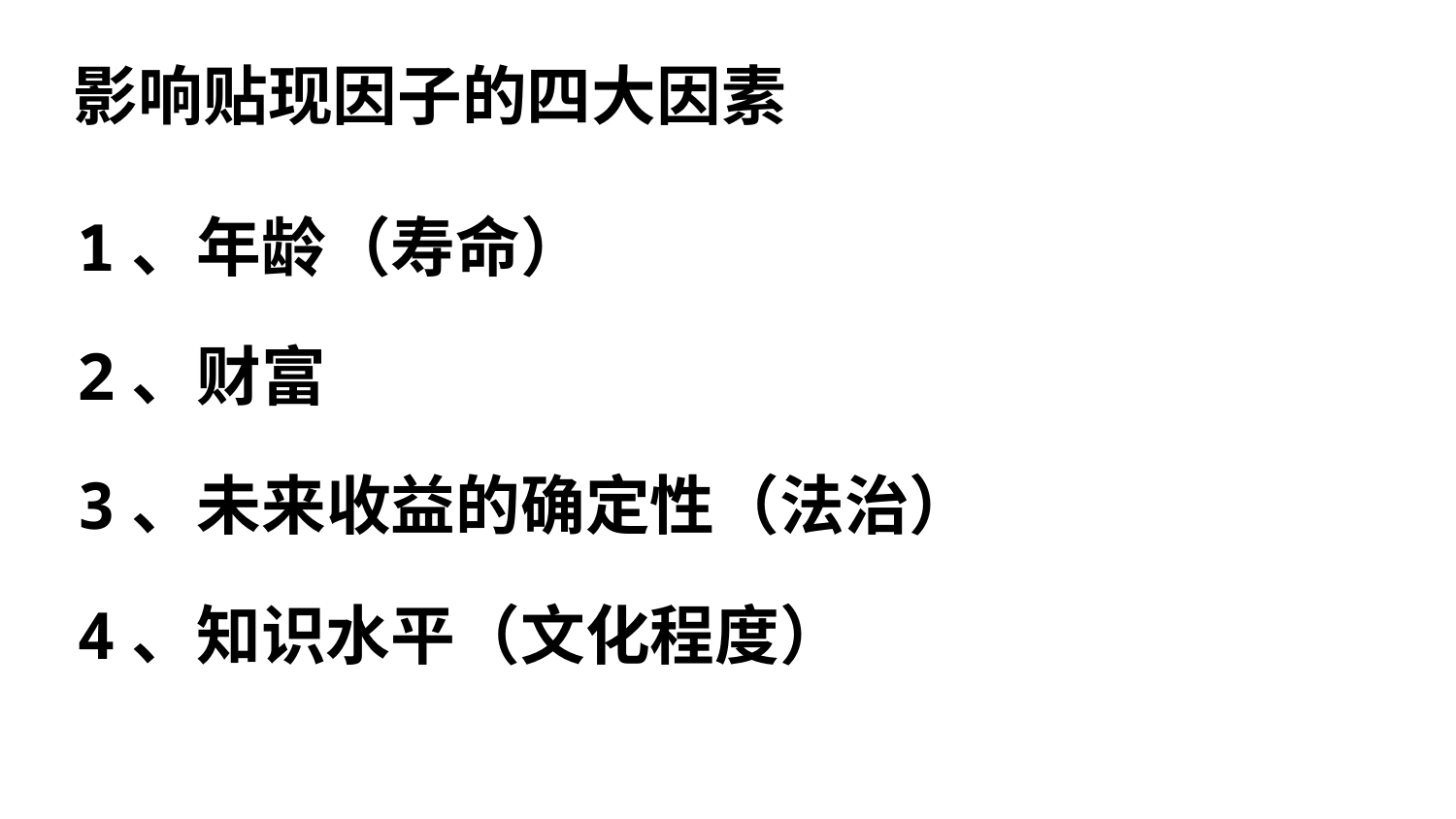

影响贴现因子的四大因素
1、年龄（寿命）
2、财富
3、未来收益的确定性（法治）
4、知识水平（文化程度）